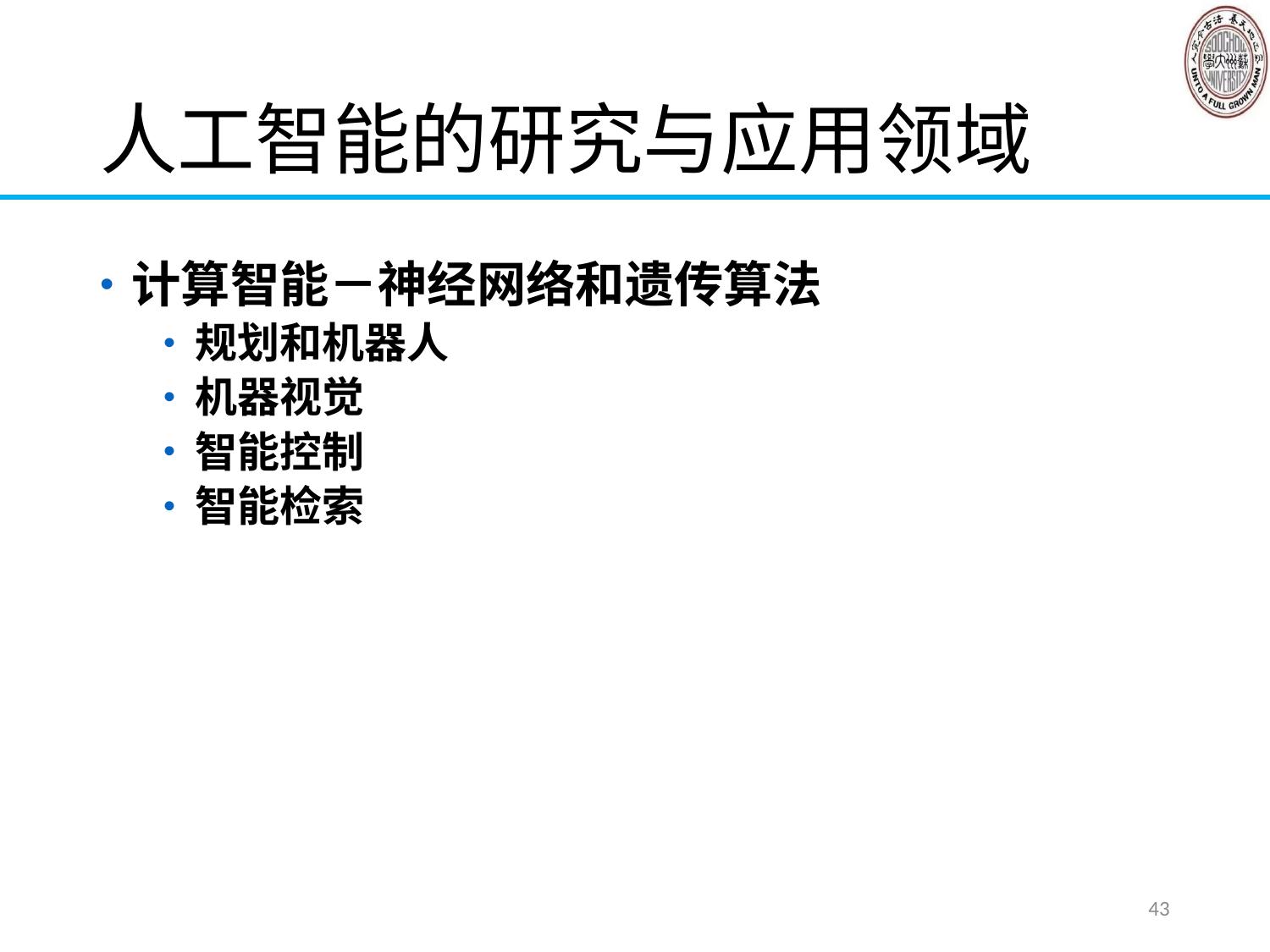

# 人工智能的研究与应用领域
计算智能－神经网络和遗传算法
规划和机器人
机器视觉
智能控制
智能检索
43